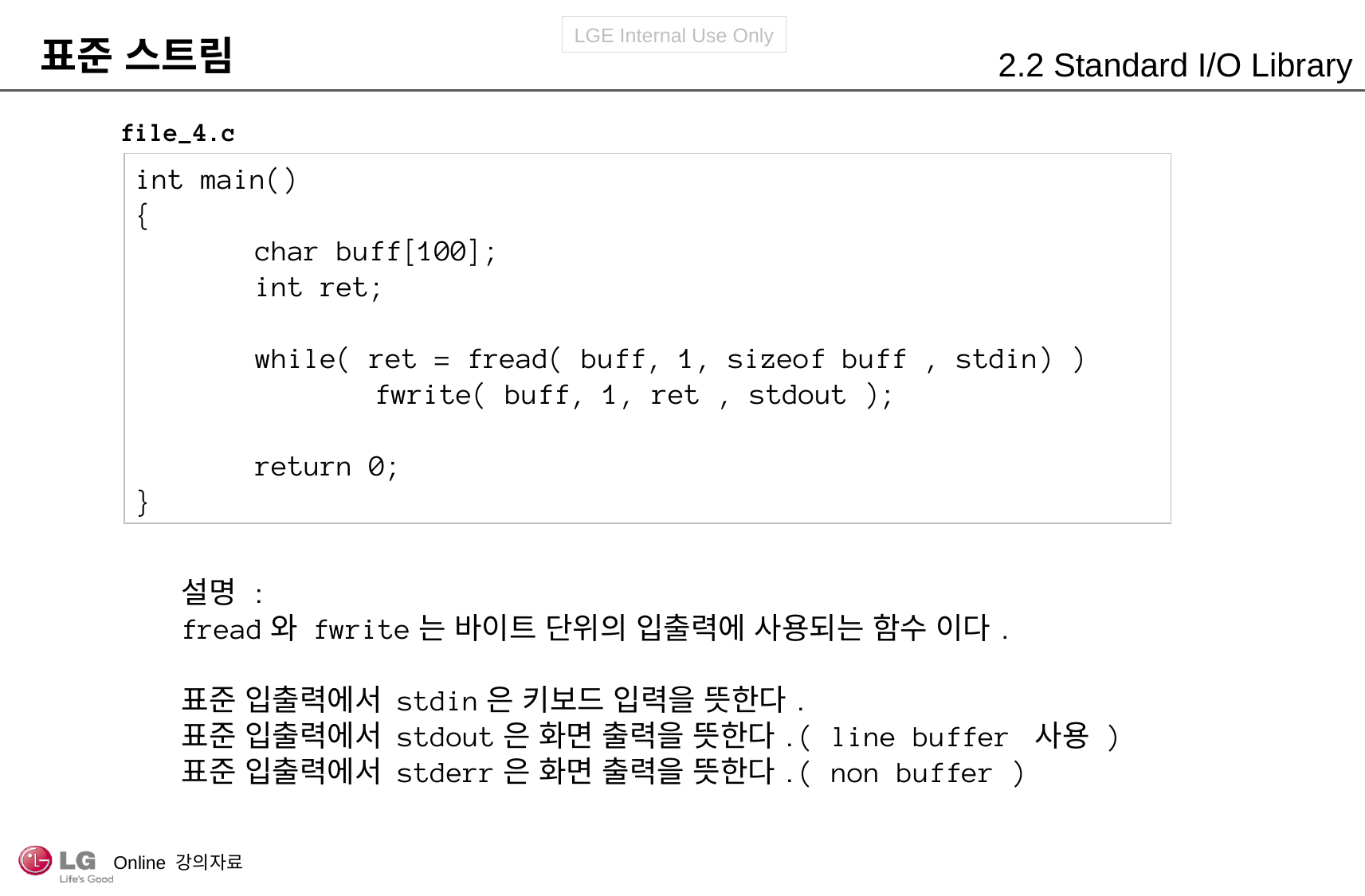

표준 스트림
2.2 Standard I/O Library

file_4.c
int main()
{
	char buff[100];
	int ret;

	while( ret = fread( buff, 1, sizeof buff , stdin) )
		fwrite( buff, 1, ret , stdout );

	return 0;
}
설명 :
fread와 fwrite는 바이트 단위의 입출력에 사용되는 함수 이다.

표준 입출력에서 stdin은 키보드 입력을 뜻한다.
표준 입출력에서 stdout은 화면 출력을 뜻한다.( line buffer 사용 )
표준 입출력에서 stderr은 화면 출력을 뜻한다.( non buffer )